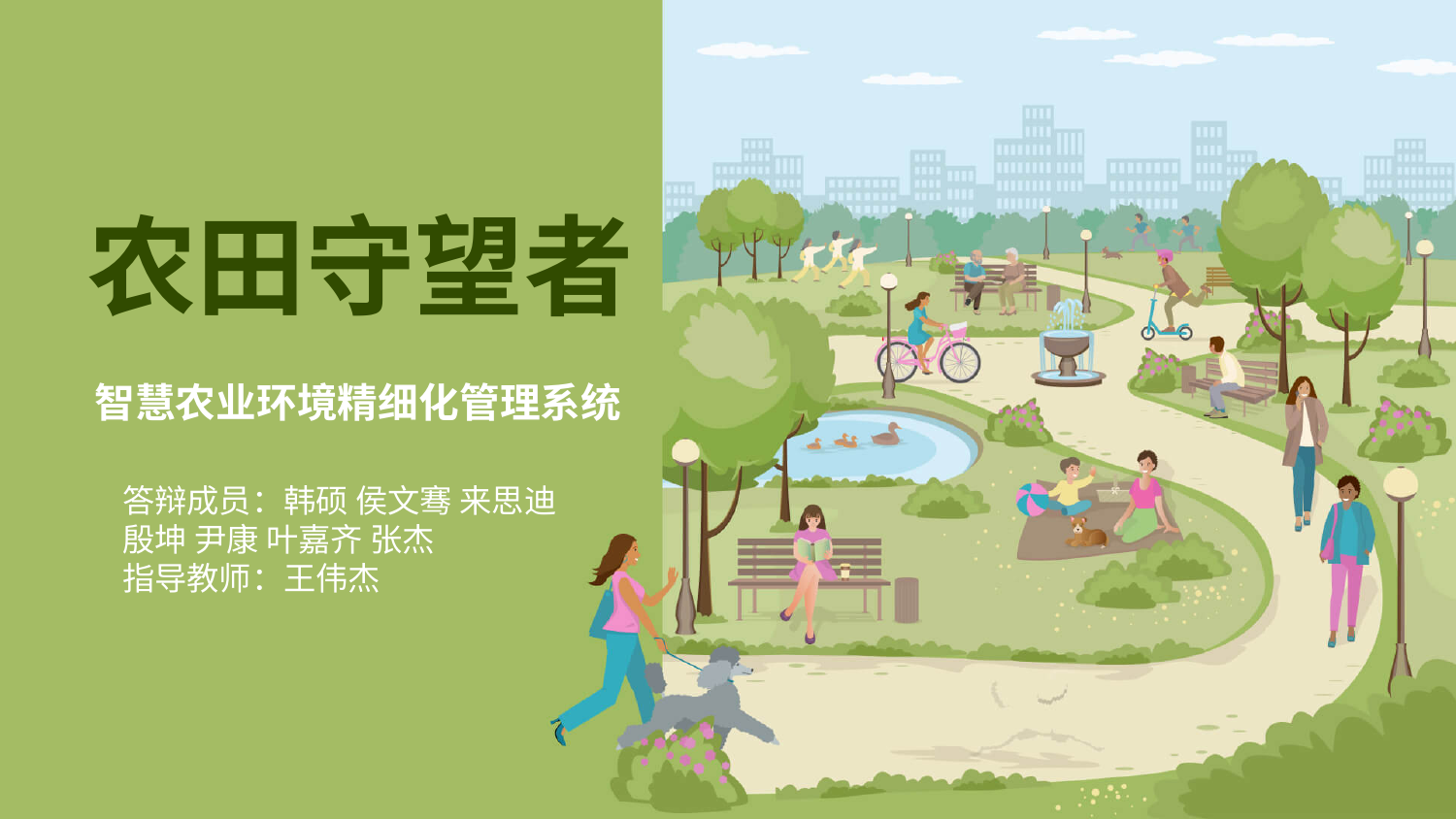

农田守望者
智慧农业环境精细化管理系统
答辩成员：韩硕 侯文骞 来思迪 殷坤 尹康 叶嘉齐 张杰
指导教师：王伟杰